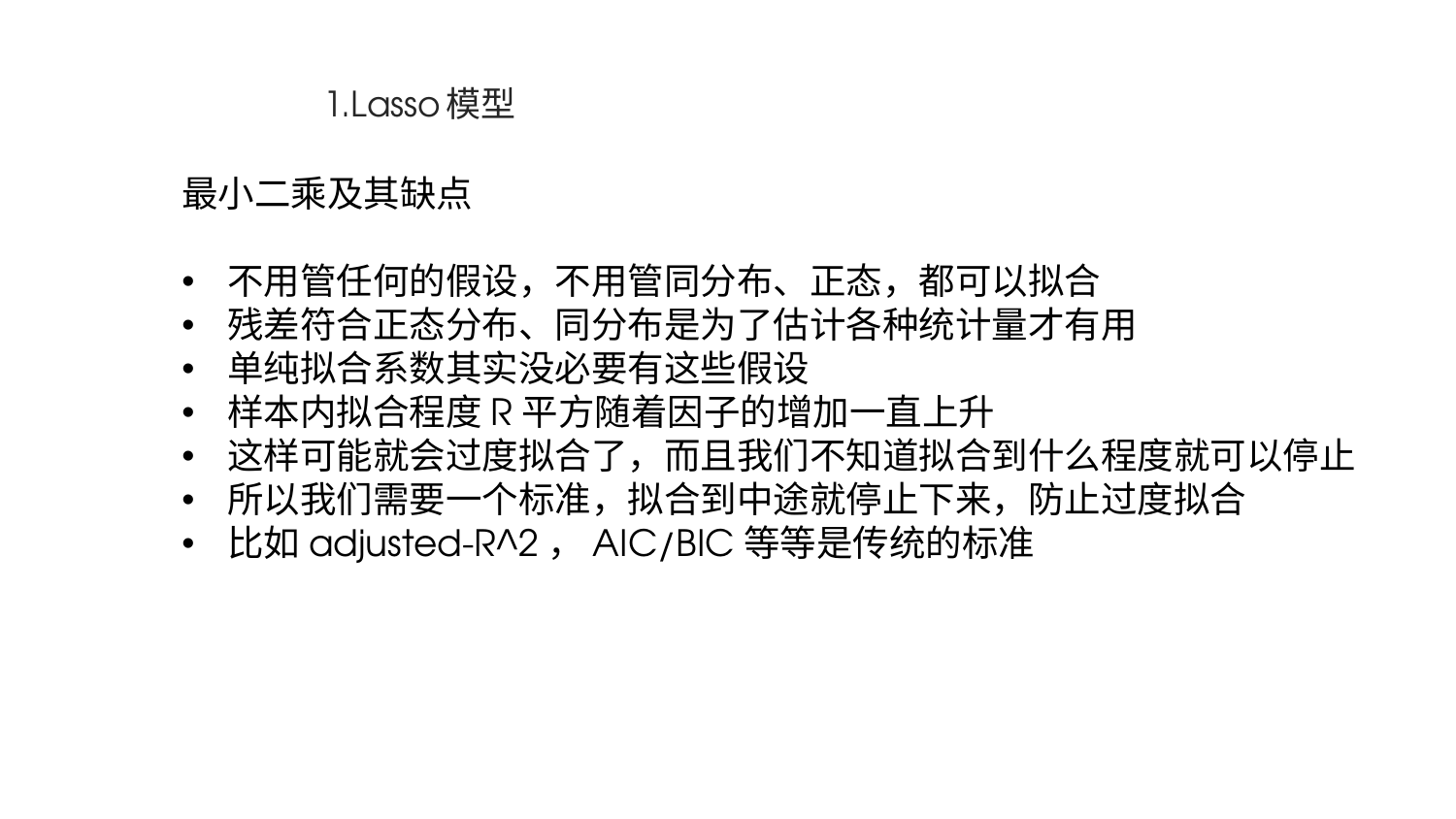

# 1.Lasso模型
最小二乘及其缺点

不用管任何的假设，不用管同分布、正态，都可以拟合
残差符合正态分布、同分布是为了估计各种统计量才有用
单纯拟合系数其实没必要有这些假设
样本内拟合程度R平方随着因子的增加一直上升
这样可能就会过度拟合了，而且我们不知道拟合到什么程度就可以停止
所以我们需要一个标准，拟合到中途就停止下来，防止过度拟合
比如adjusted-R^2，AIC/BIC等等是传统的标准